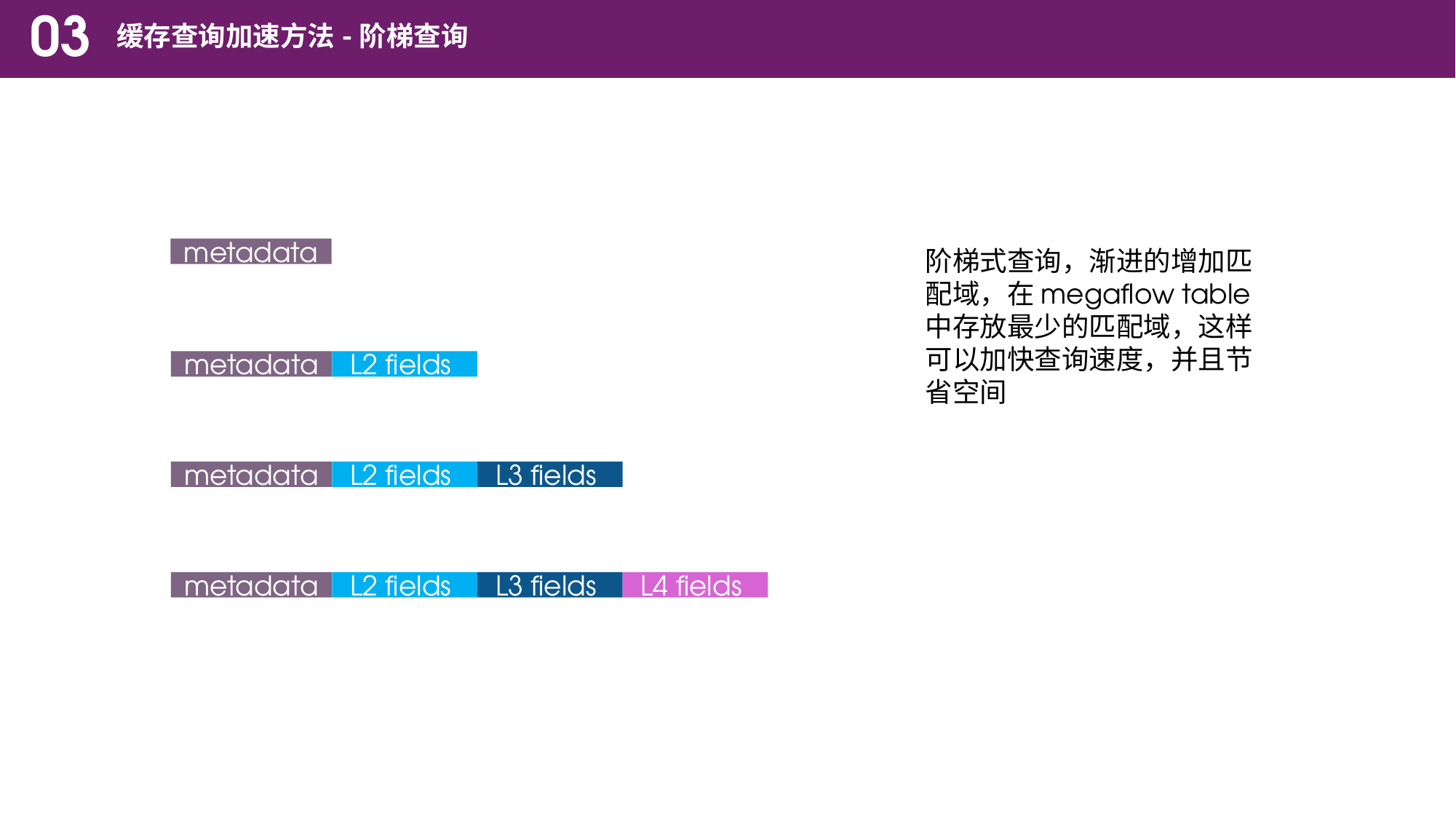

03
缓存查询加速方法-阶梯查询
metadata
阶梯式查询，渐进的增加匹配域，在megaflow table中存放最少的匹配域，这样可以加快查询速度，并且节省空间
metadata
L2 fields
metadata
L2 fields
L3 fields
metadata
L2 fields
L3 fields
L4 fields